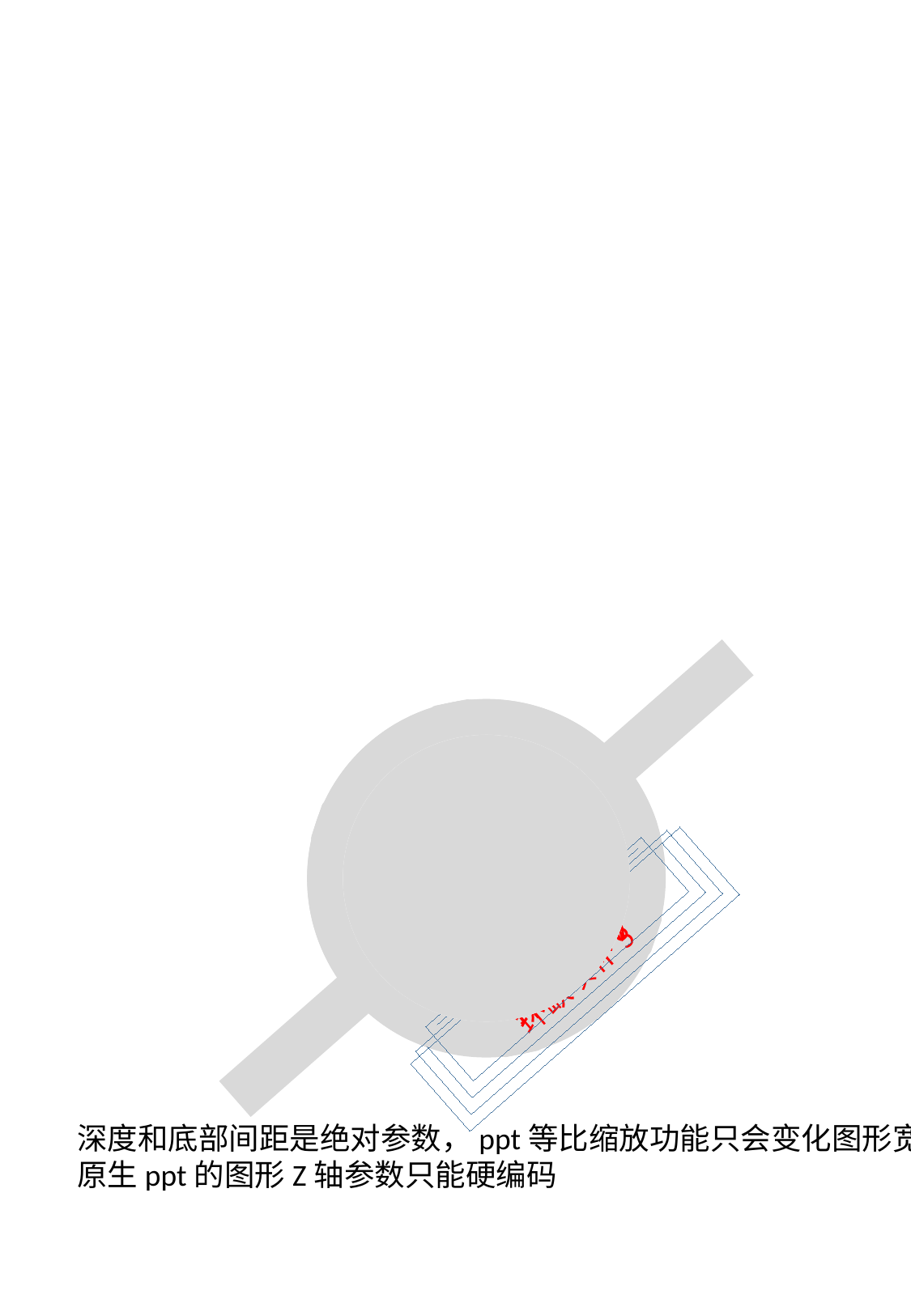

环缺填补5

环缺填补7

环缺填补9

环缺填补8

环缺填补6

环缺填补12

深度和底部间距是绝对参数，ppt等比缩放功能只会变化图形宽高，
原生ppt的图形Z轴参数只能硬编码